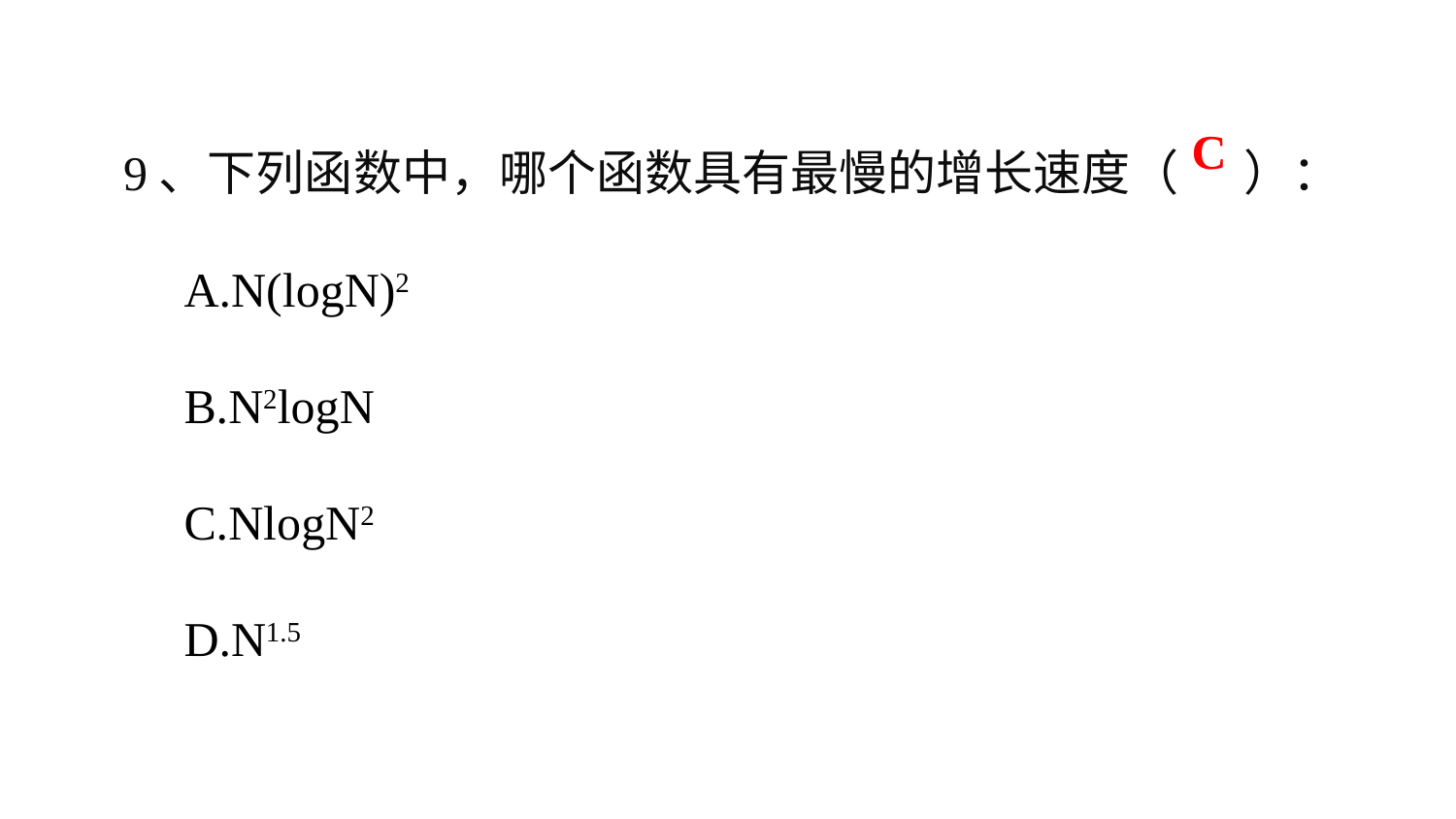

9、下列函数中，哪个函数具有最慢的增长速度（      ）：
     A.N(logN)2
     B.N2logN
     C.NlogN2
     D.N1.5
C